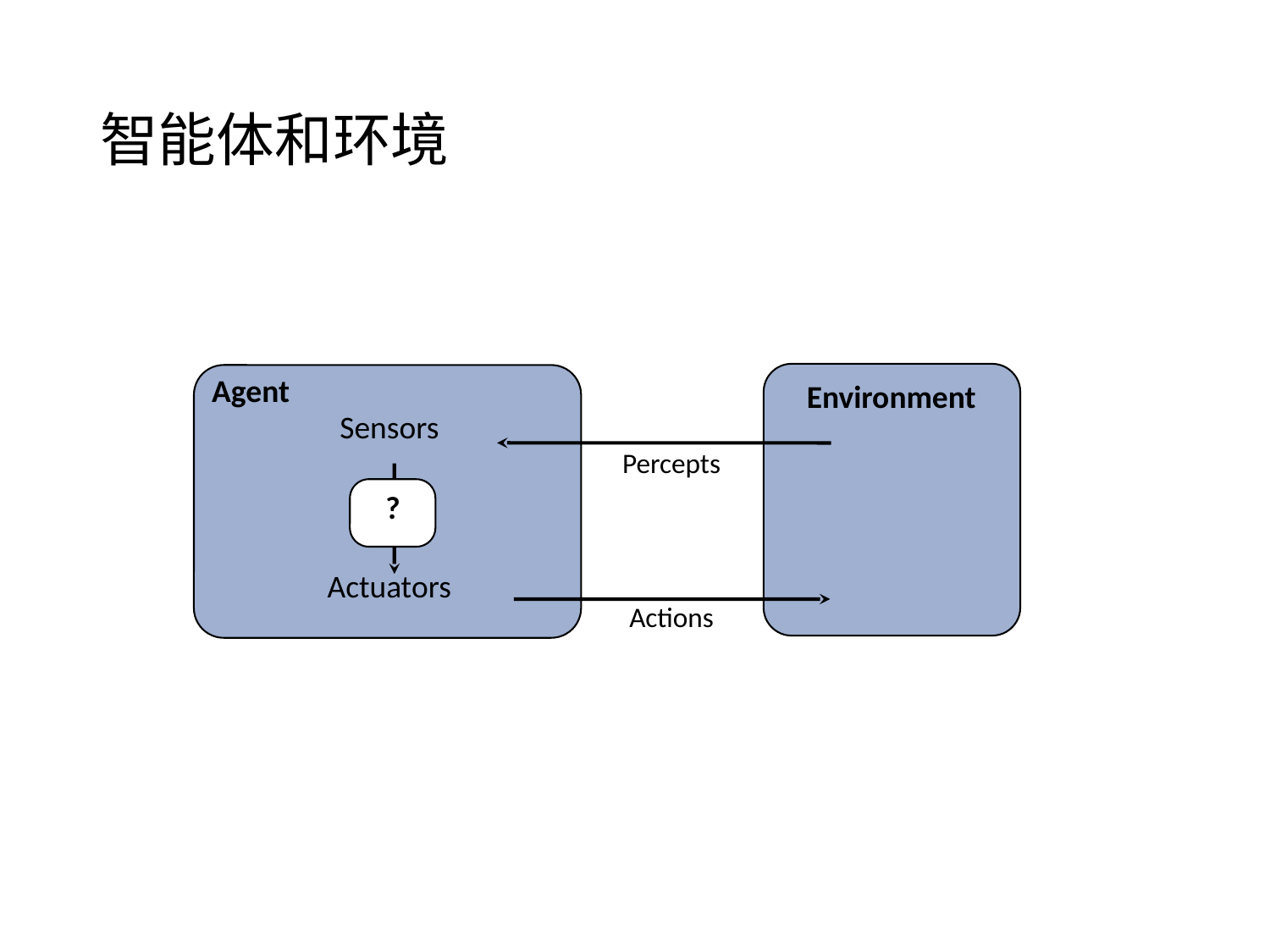

# 智能体和环境

Agent
Environment
Sensors
Actuators

Percepts

?

Actions